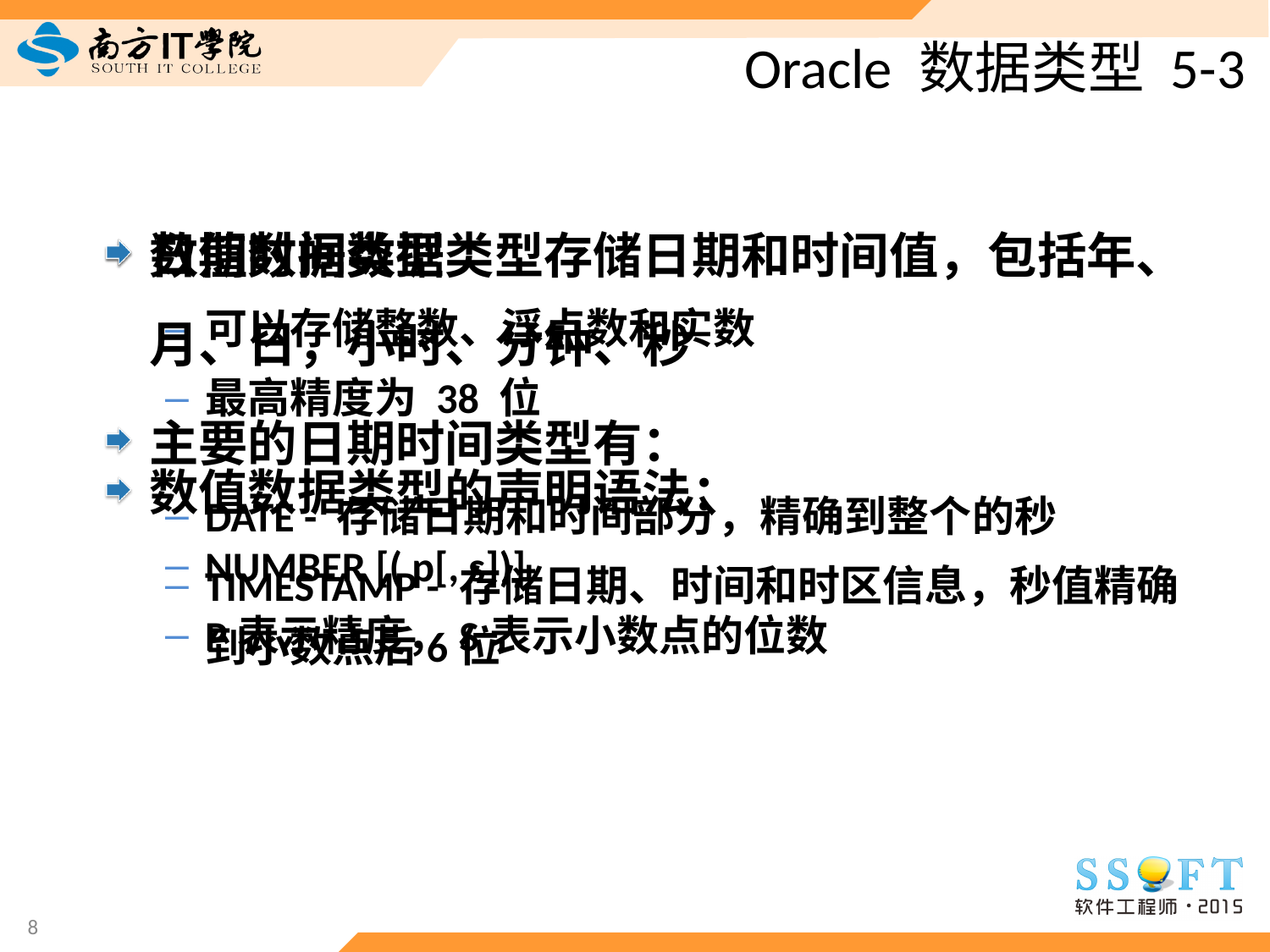

# Oracle 数据类型 5-3
数值数据类型
可以存储整数、浮点数和实数
最高精度为 38 位
数值数据类型的声明语法：
NUMBER [( p[, s])]
P表示精度，S表示小数点的位数
日期时间数据类型存储日期和时间值，包括年、月、日，小时、分钟、秒
主要的日期时间类型有：
DATE - 存储日期和时间部分，精确到整个的秒
TIMESTAMP - 存储日期、时间和时区信息，秒值精确到小数点后6位
8